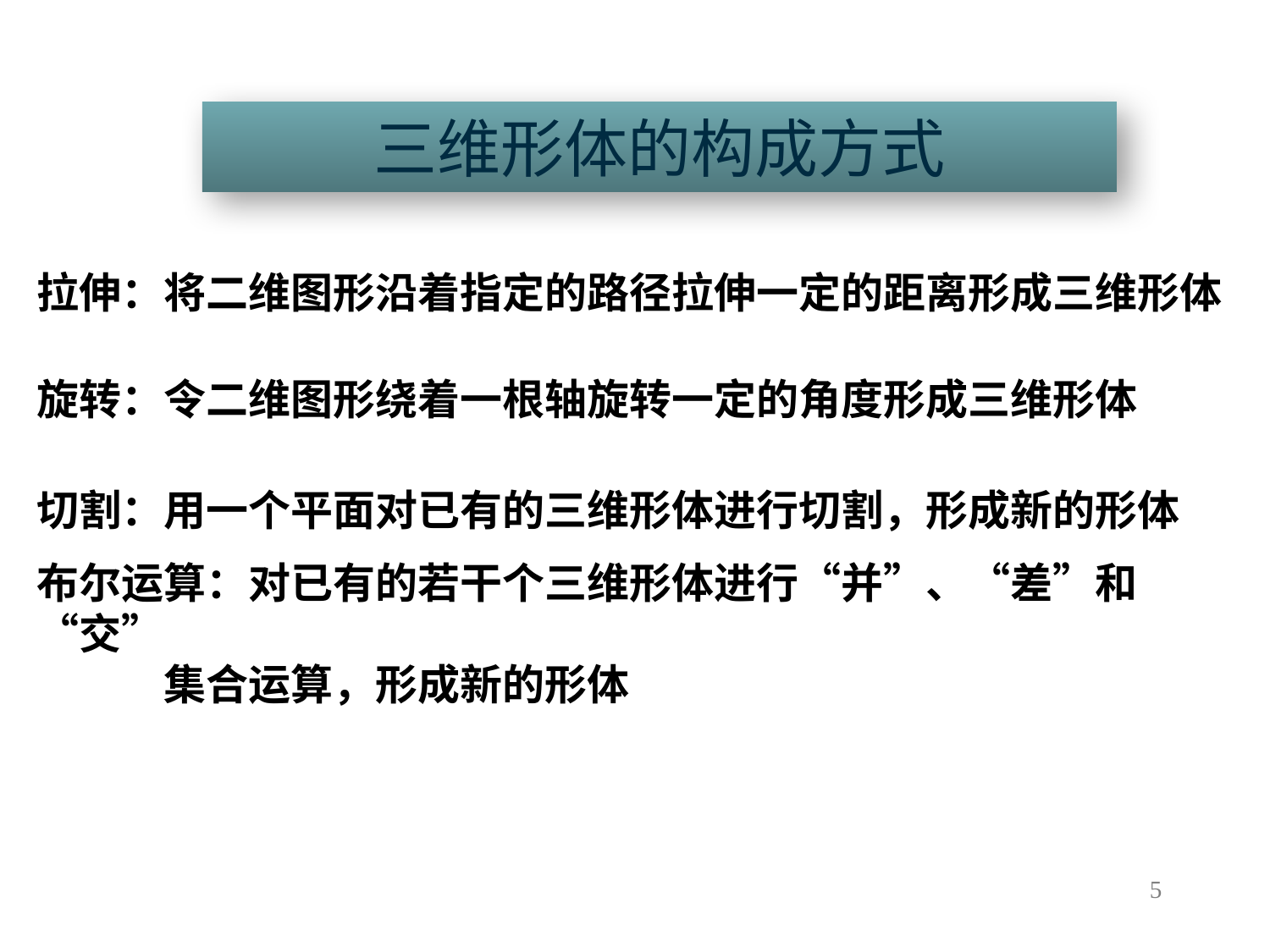

三维形体的构成方式
拉伸：将二维图形沿着指定的路径拉伸一定的距离形成三维形体
旋转：令二维图形绕着一根轴旋转一定的角度形成三维形体
切割：用一个平面对已有的三维形体进行切割，形成新的形体
布尔运算：对已有的若干个三维形体进行“并”、“差”和“交”
	集合运算，形成新的形体
5